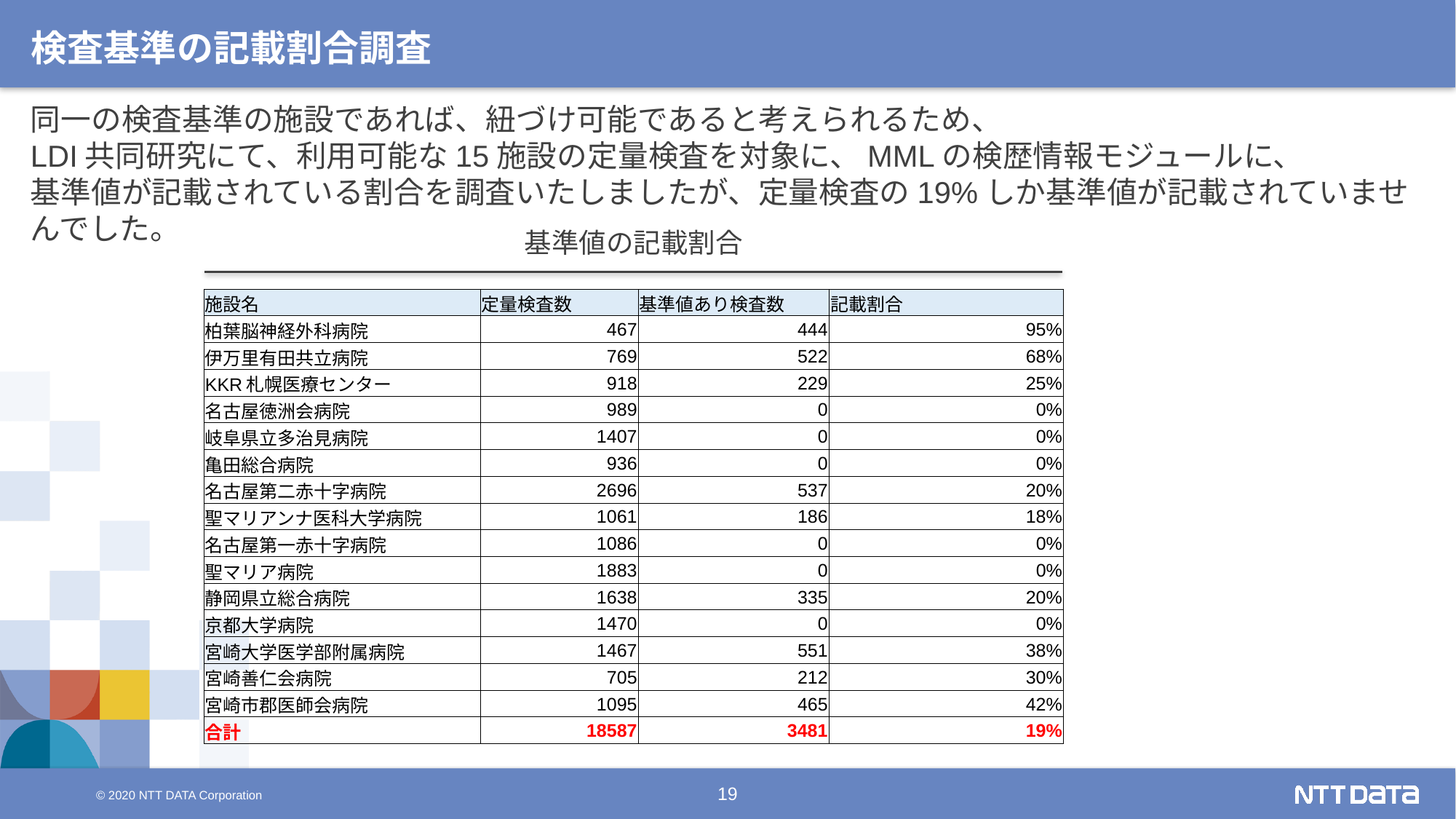

# 検査基準の記載割合調査
同一の検査基準の施設であれば、紐づけ可能であると考えられるため、
LDI共同研究にて、利用可能な15施設の定量検査を対象に、MMLの検歴情報モジュールに、
基準値が記載されている割合を調査いたしましたが、定量検査の19%しか基準値が記載されていませんでした。
基準値の記載割合
| 施設名 | 定量検査数 | 基準値あり検査数 | 記載割合 |
| --- | --- | --- | --- |
| 柏葉脳神経外科病院 | 467 | 444 | 95% |
| 伊万里有田共立病院 | 769 | 522 | 68% |
| KKR札幌医療センター | 918 | 229 | 25% |
| 名古屋徳洲会病院 | 989 | 0 | 0% |
| 岐阜県立多治見病院 | 1407 | 0 | 0% |
| 亀田総合病院 | 936 | 0 | 0% |
| 名古屋第二赤十字病院 | 2696 | 537 | 20% |
| 聖マリアンナ医科大学病院 | 1061 | 186 | 18% |
| 名古屋第一赤十字病院 | 1086 | 0 | 0% |
| 聖マリア病院 | 1883 | 0 | 0% |
| 静岡県立総合病院 | 1638 | 335 | 20% |
| 京都大学病院 | 1470 | 0 | 0% |
| 宮崎大学医学部附属病院 | 1467 | 551 | 38% |
| 宮崎善仁会病院 | 705 | 212 | 30% |
| 宮崎市郡医師会病院 | 1095 | 465 | 42% |
| 合計 | 18587 | 3481 | 19% |